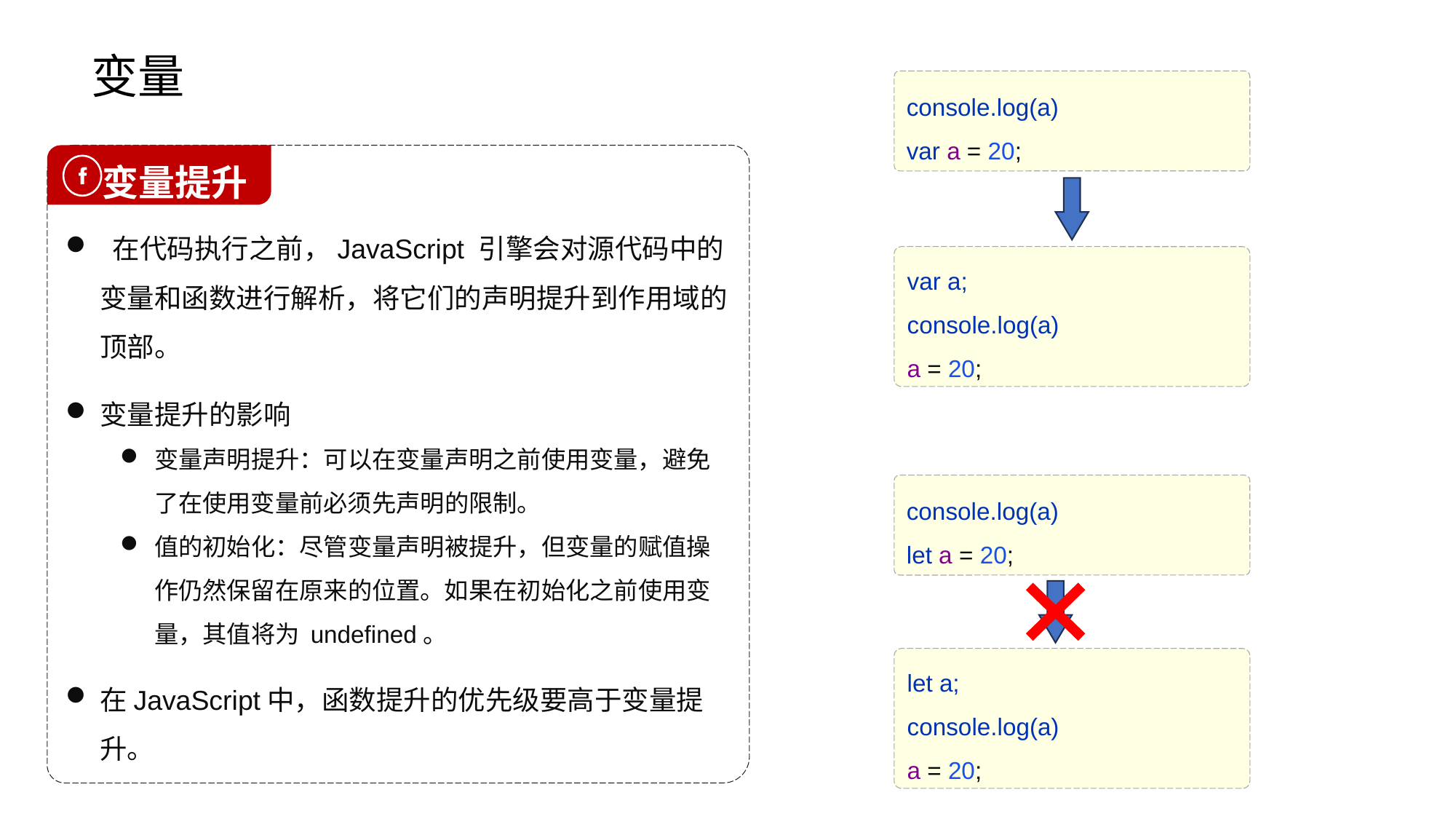

# 变量
console.log(a)
var a = 20;
 在代码执行之前，JavaScript 引擎会对源代码中的变量和函数进行解析，将它们的声明提升到作用域的顶部。
变量提升的影响
变量声明提升：可以在变量声明之前使用变量，避免了在使用变量前必须先声明的限制。
值的初始化：尽管变量声明被提升，但变量的赋值操作仍然保留在原来的位置。如果在初始化之前使用变量，其值将为 undefined。
在JavaScript中，函数提升的优先级要高于变量提升。
      变量提升

var a;
console.log(a)
a = 20;
console.log(a)
let a = 20;

let a;
console.log(a)
a = 20;